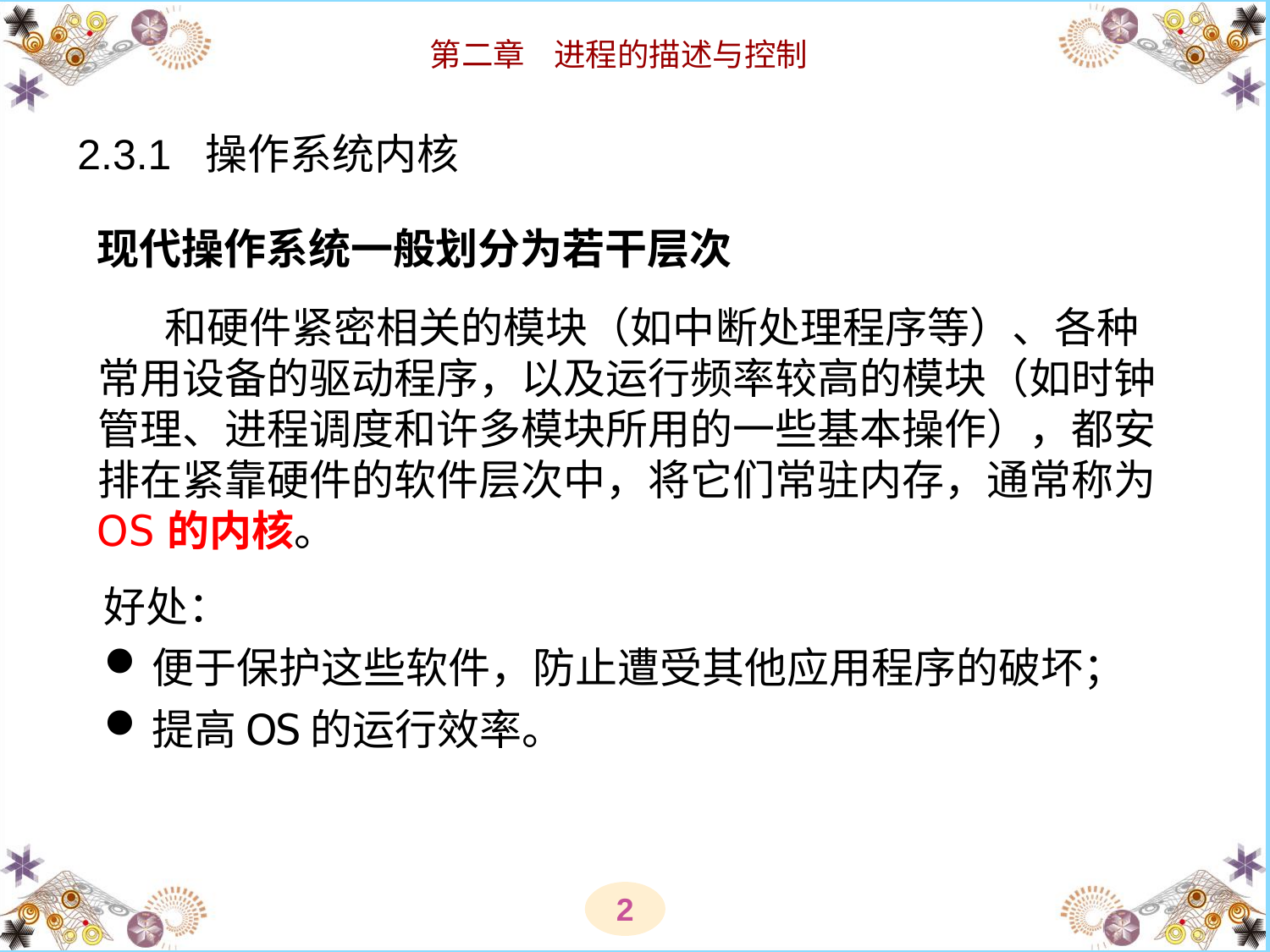

2.3.1  操作系统内核
现代操作系统一般划分为若干层次
      和硬件紧密相关的模块（如中断处理程序等）、各种常用设备的驱动程序，以及运行频率较高的模块（如时钟管理、进程调度和许多模块所用的一些基本操作），都安排在紧靠硬件的软件层次中，将它们常驻内存，通常称为OS的内核。
好处：
便于保护这些软件，防止遭受其他应用程序的破坏；
提高OS的运行效率。